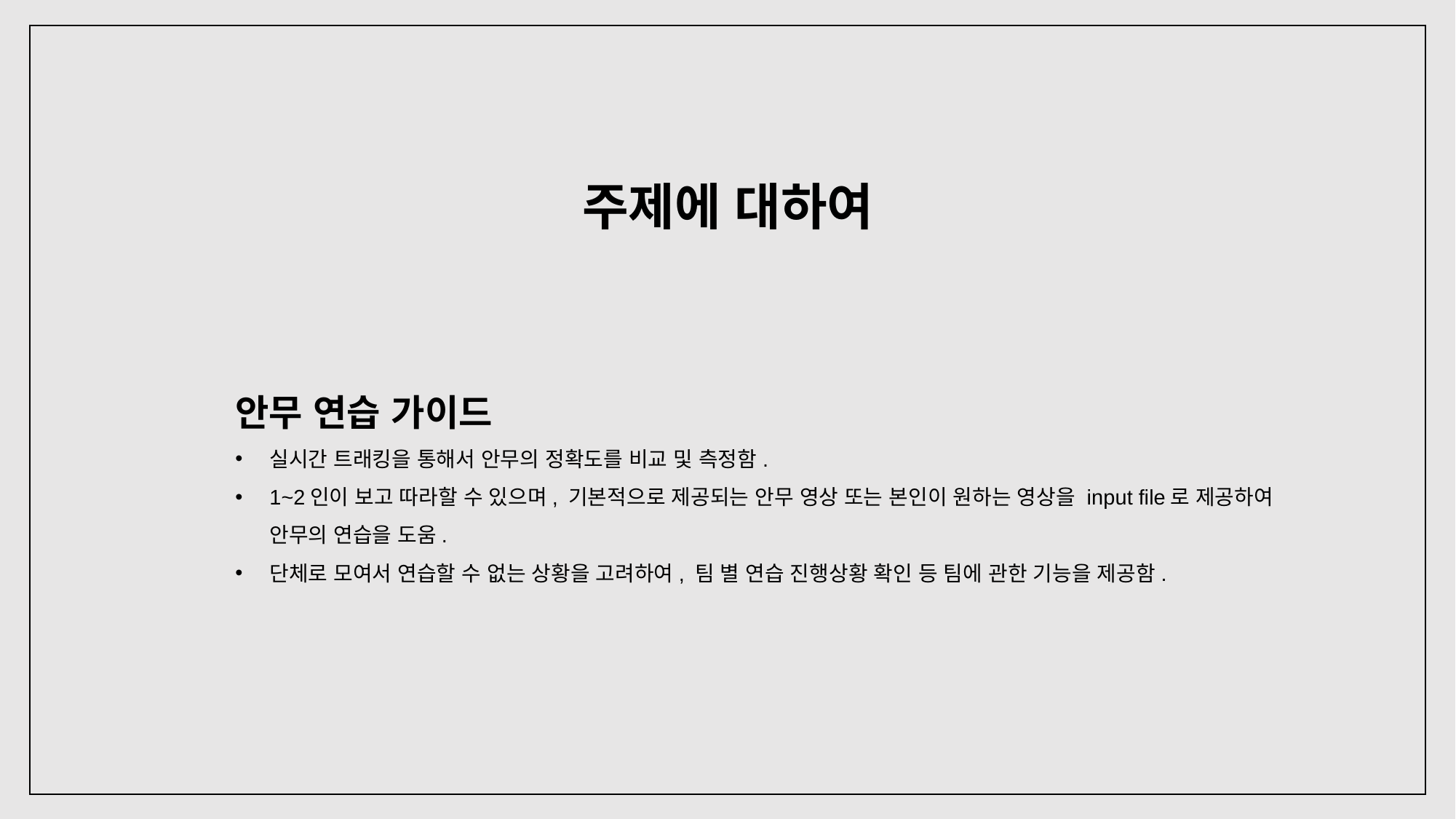

주제에 대하여
안무 연습 가이드
실시간 트래킹을 통해서 안무의 정확도를 비교 및 측정함.
1~2인이 보고 따라할 수 있으며, 기본적으로 제공되는 안무 영상 또는 본인이 원하는 영상을 input file로 제공하여 안무의 연습을 도움.
단체로 모여서 연습할 수 없는 상황을 고려하여, 팀 별 연습 진행상황 확인 등 팀에 관한 기능을 제공함.